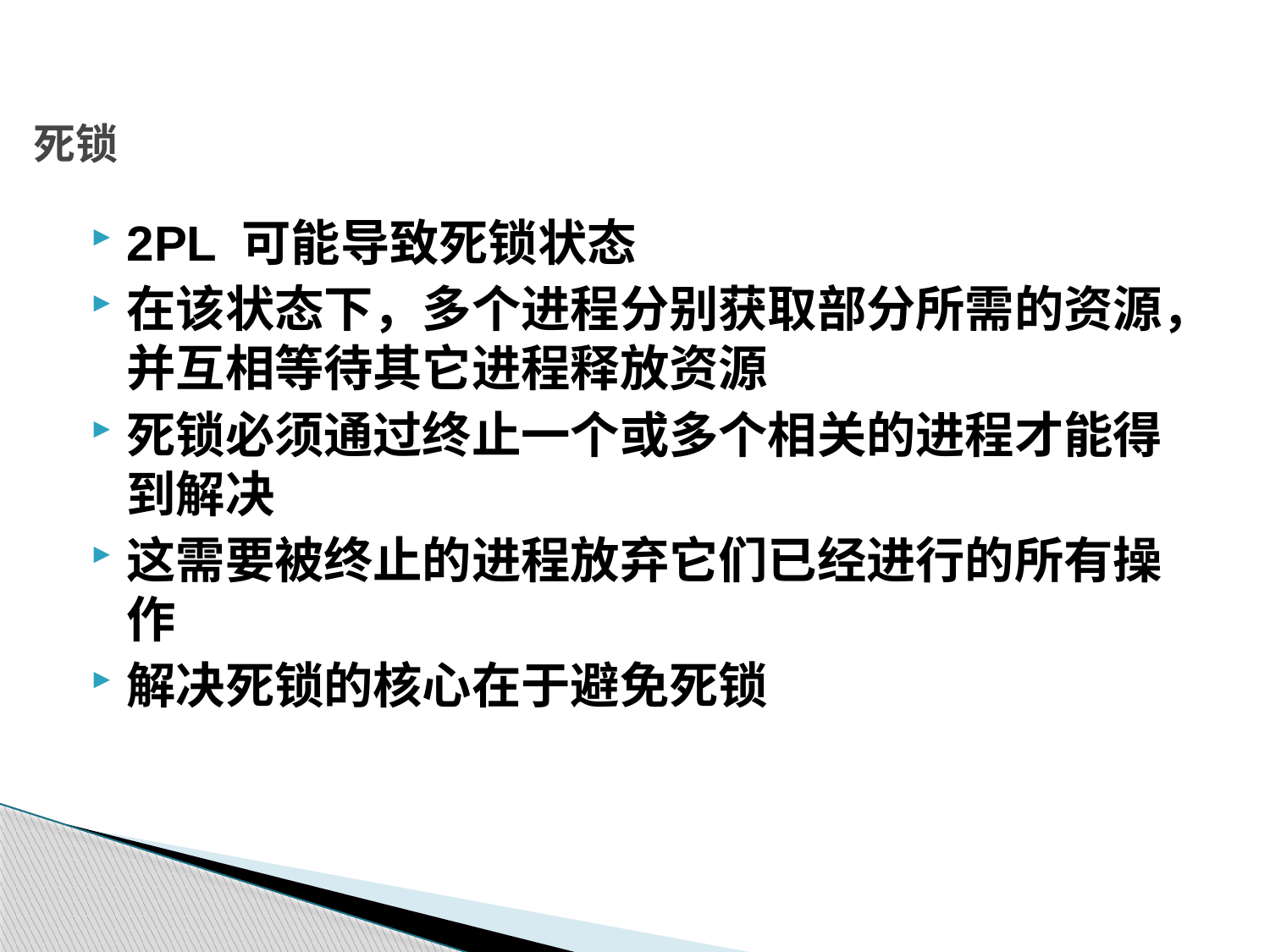

# 死锁
2PL 可能导致死锁状态
在该状态下，多个进程分别获取部分所需的资源，并互相等待其它进程释放资源
死锁必须通过终止一个或多个相关的进程才能得到解决
这需要被终止的进程放弃它们已经进行的所有操作
解决死锁的核心在于避免死锁